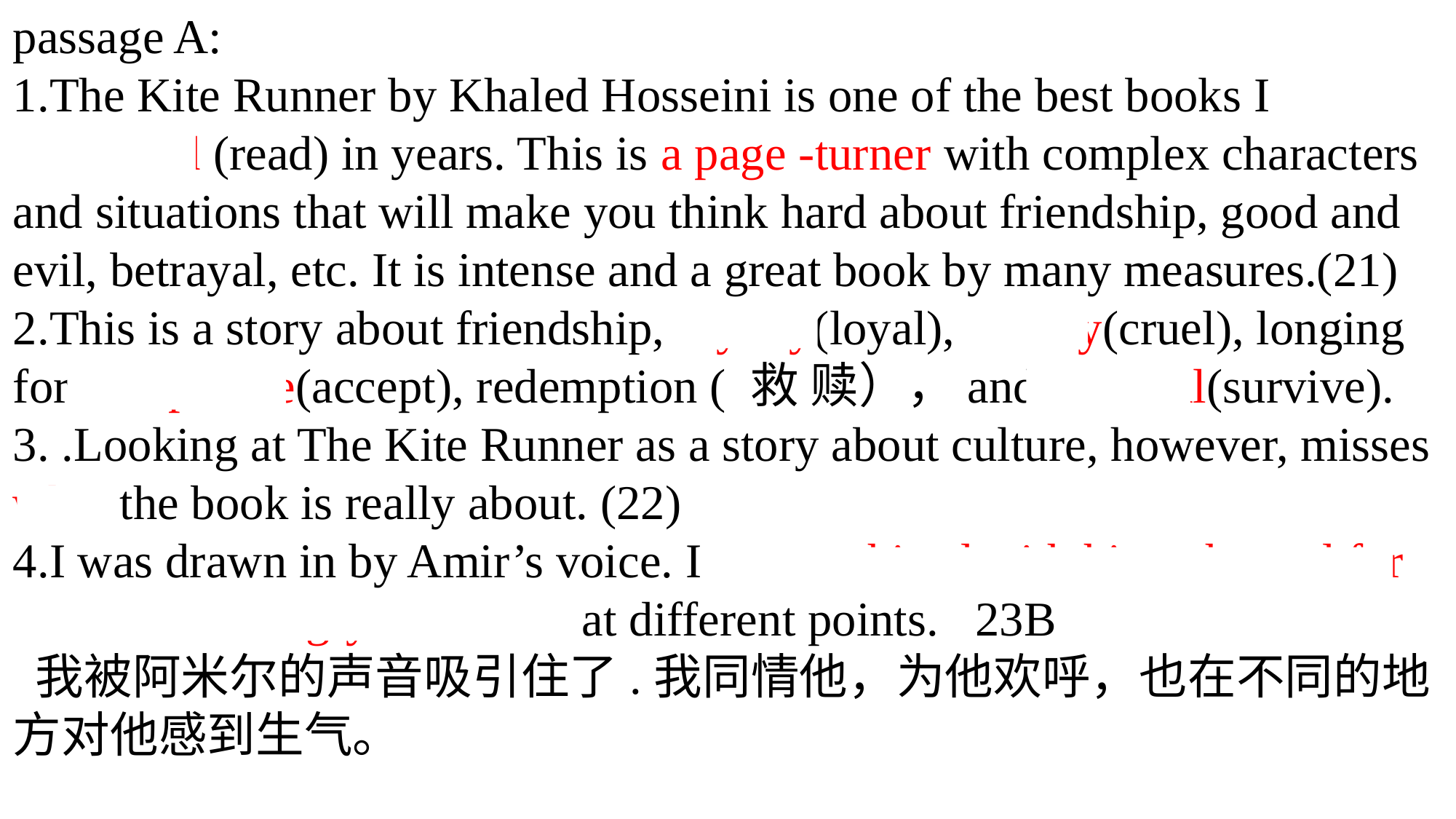

passage A:
1.The Kite Runner by Khaled Hosseini is one of the best books I
have read (read) in years. This is a page -turner with complex characters and situations that will make you think hard about friendship, good and evil, betrayal, etc. It is intense and a great book by many measures.(21)
2.This is a story about friendship, loyalty(loyal), cruelty(cruel), longing for acceptance(accept), redemption ( 救 赎），and survival(survive).
3. .Looking at The Kite Runner as a story about culture, however, misses what the book is really about. (22)
4.I was drawn in by Amir’s voice. I  sympathized with him, cheered for him and felt angry with him  at different points.   23B
 我被阿米尔的声音吸引住了.我同情他，为他欢呼，也在不同的地方对他感到生气。